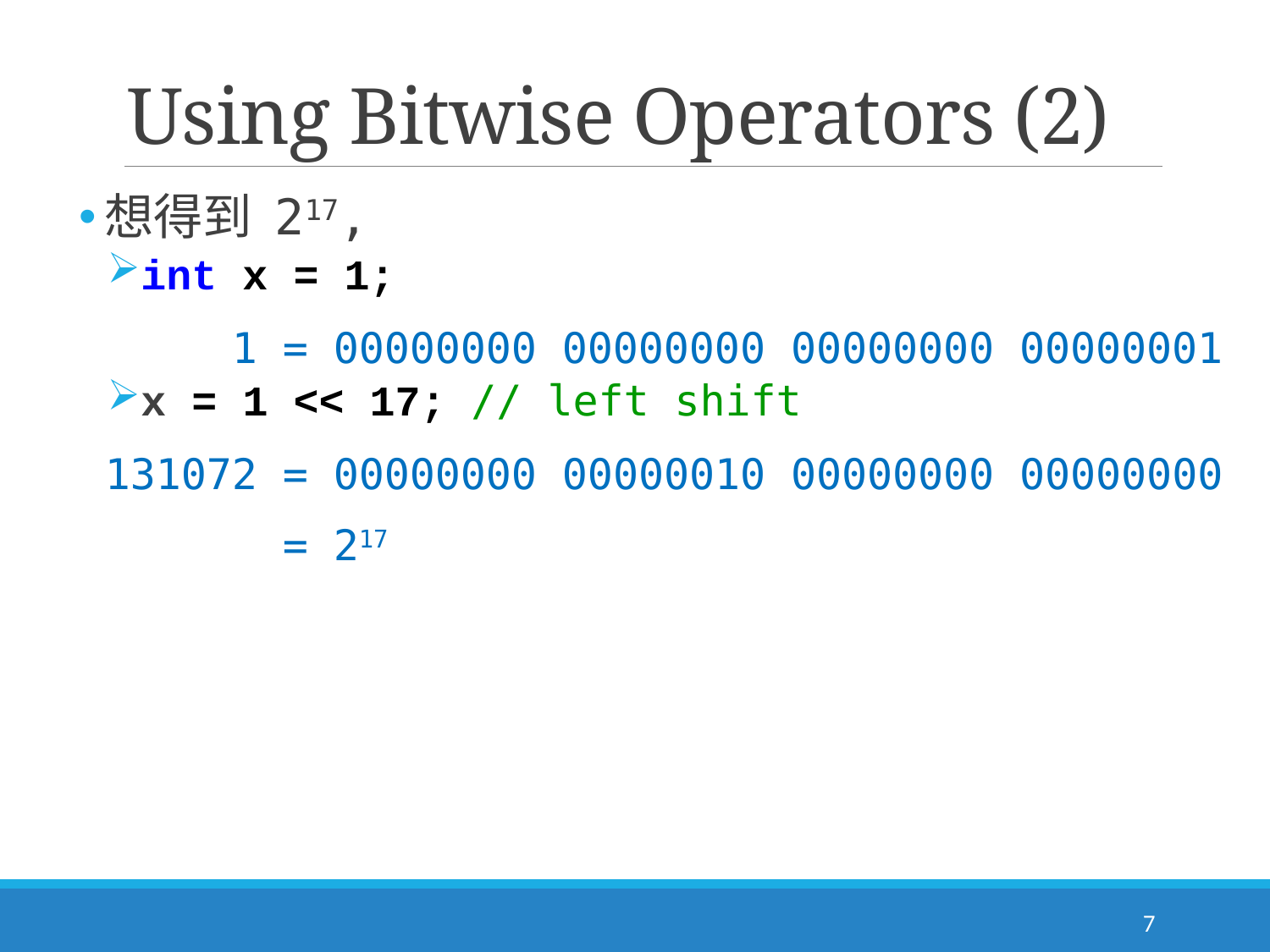

# Using Bitwise Operators (2)
想得到 217,
int x = 1;
      1 = 00000000 00000000 00000000 00000001
x = 1 << 17; // left shift
 131072 = 00000000 00000010 00000000 00000000
        = 217
7